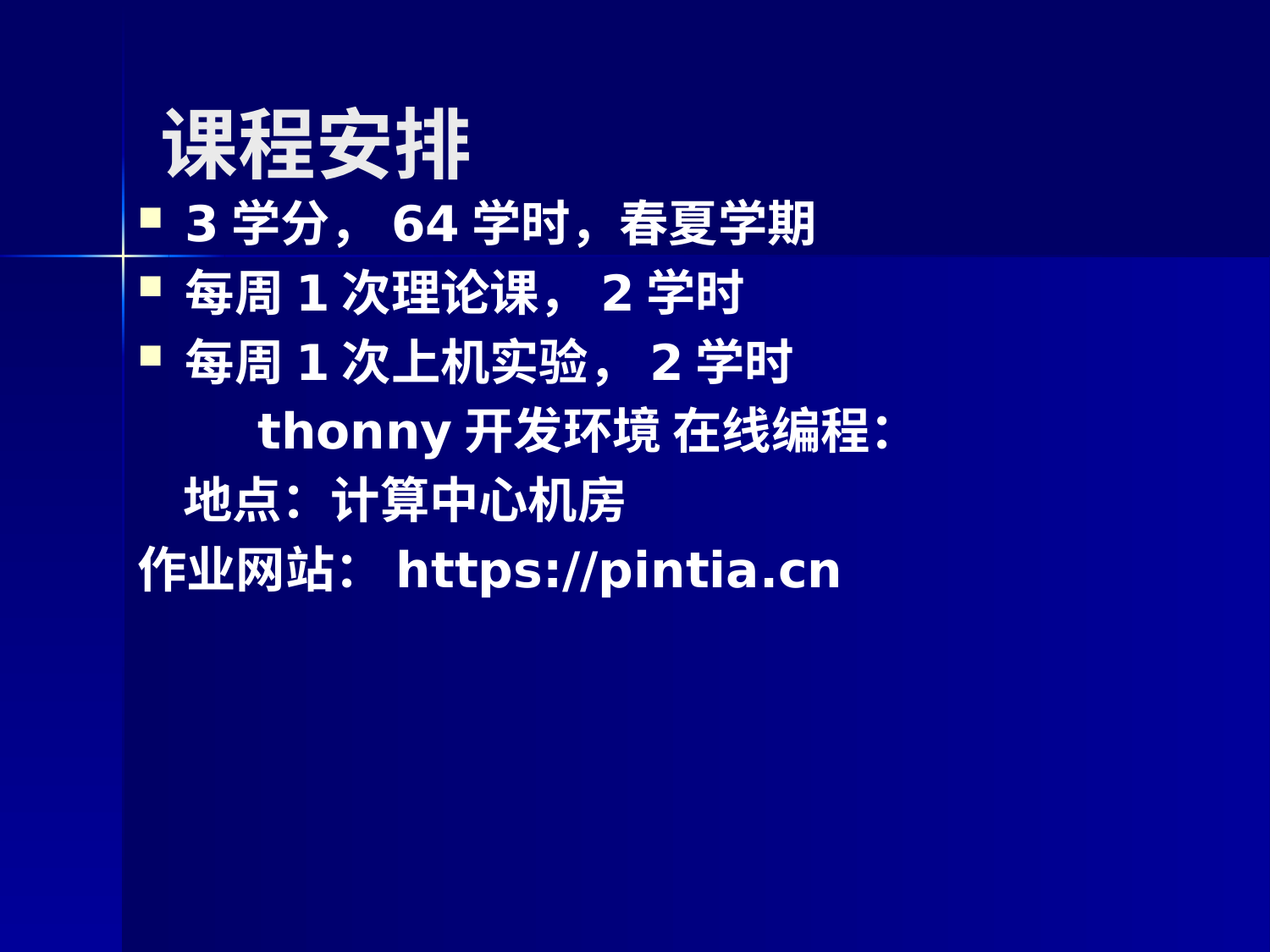

# 课程安排
3学分，64学时，春夏学期
每周1次理论课，2学时
每周1次上机实验，2学时
       thonny开发环境 在线编程：
   地点：计算中心机房
作业网站：https://pintia.cn